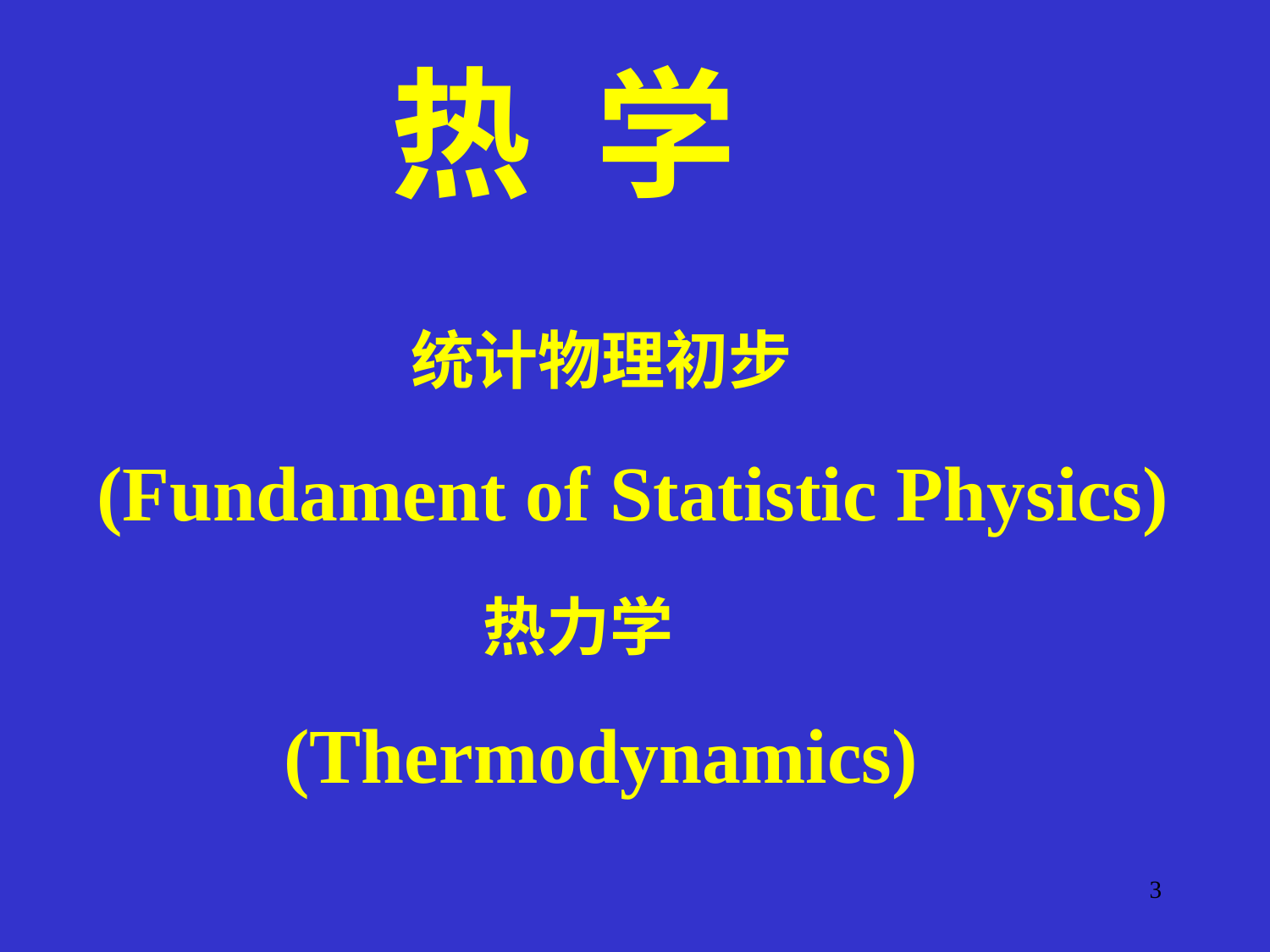

热  学
统计物理初步
(Fundament of Statistic Physics)
热力学
(Thermodynamics)
3